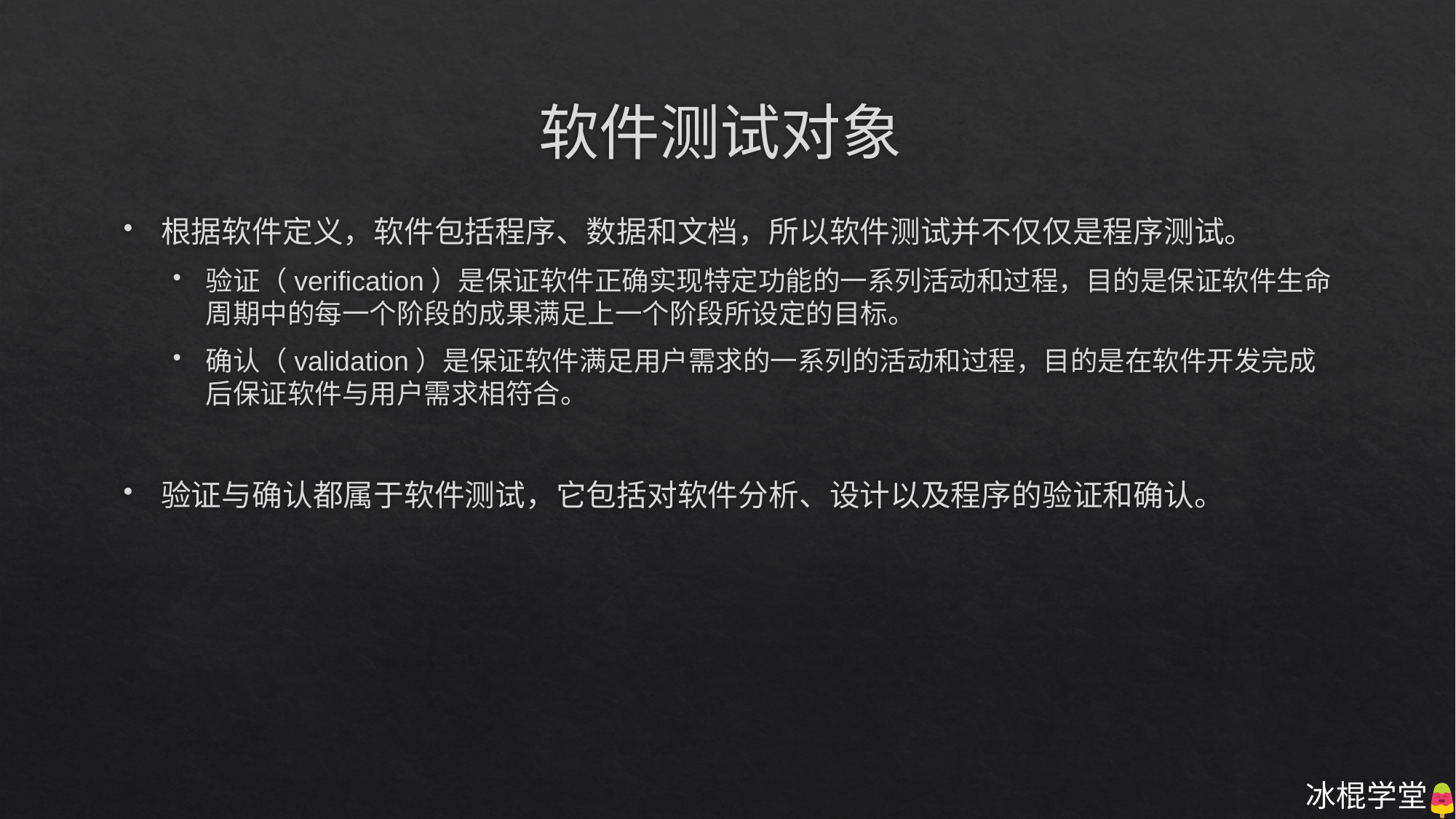

# 软件测试对象
根据软件定义，软件包括程序、数据和文档，所以软件测试并不仅仅是程序测试。
验证（verification）是保证软件正确实现特定功能的一系列活动和过程，目的是保证软件生命周期中的每一个阶段的成果满足上一个阶段所设定的目标。
确认（validation）是保证软件满足用户需求的一系列的活动和过程，目的是在软件开发完成后保证软件与用户需求相符合。

验证与确认都属于软件测试，它包括对软件分析、设计以及程序的验证和确认。